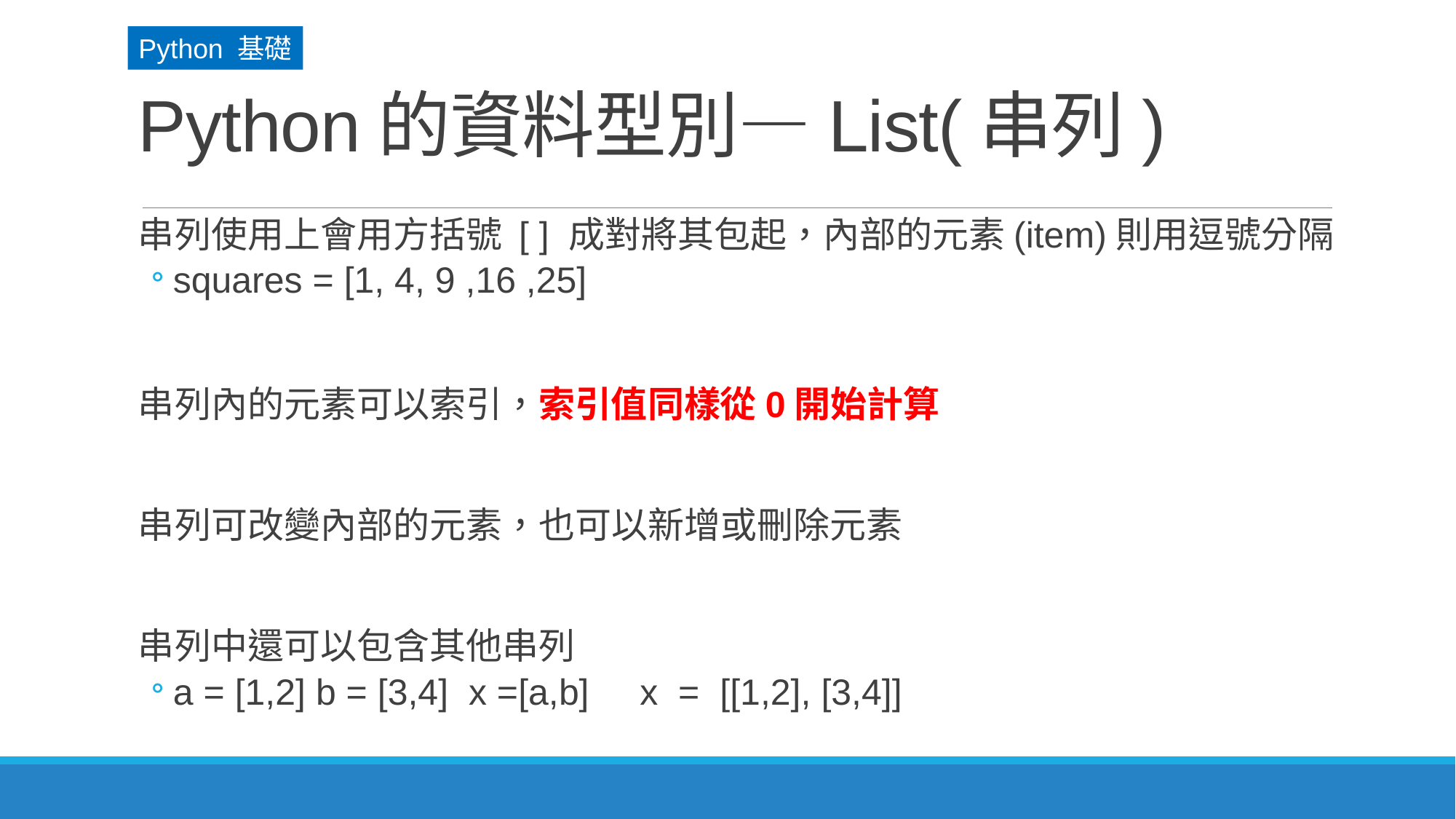

Python 基礎
# Python的資料型別—List(串列)
串列使用上會用方括號 [ ] 成對將其包起，內部的元素(item)則用逗號分隔
squares = [1, 4, 9 ,16 ,25]

串列內的元素可以索引，索引值同樣從0開始計算

串列可改變內部的元素，也可以新增或刪除元素

串列中還可以包含其他串列
a = [1,2] b = [3,4]  x =[a,b]     x  =  [[1,2], [3,4]]